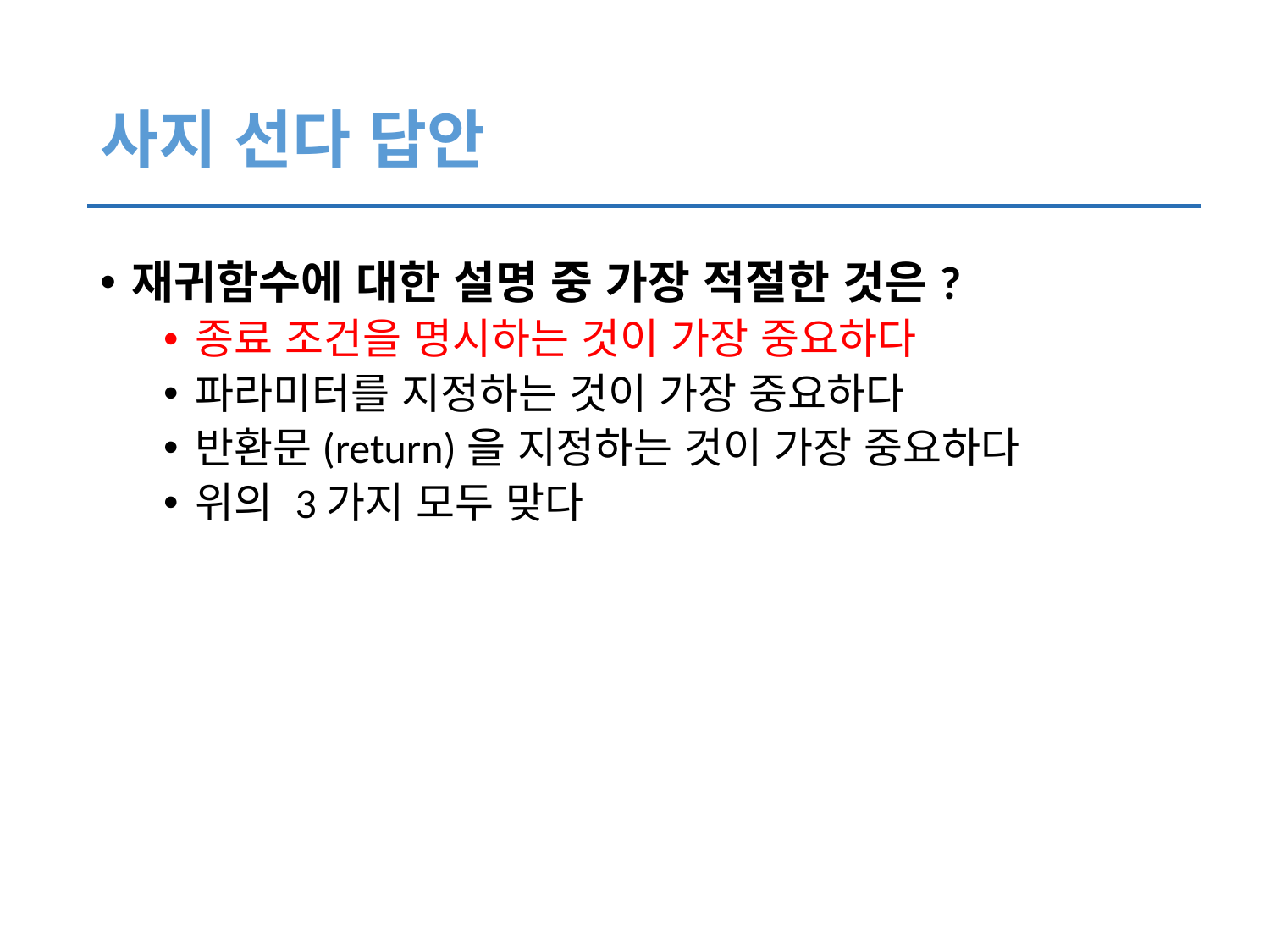

# 사지 선다 답안
재귀함수에 대한 설명 중 가장 적절한 것은?
종료 조건을 명시하는 것이 가장 중요하다
파라미터를 지정하는 것이 가장 중요하다
반환문(return)을 지정하는 것이 가장 중요하다
위의 3가지 모두 맞다